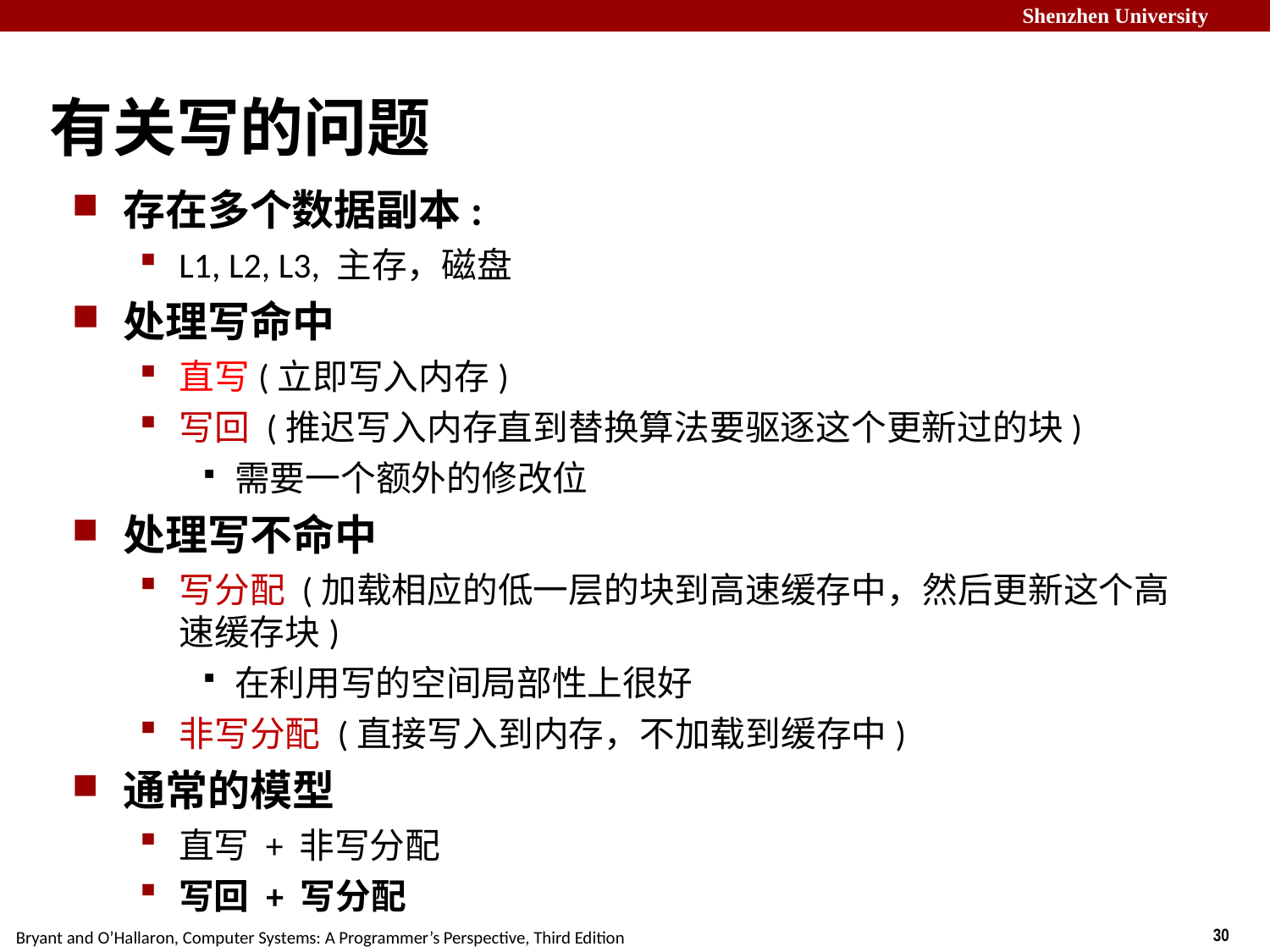

# 有关写的问题
存在多个数据副本:
L1, L2, L3, 主存，磁盘
处理写命中
直写(立即写入内存)
写回 (推迟写入内存直到替换算法要驱逐这个更新过的块)
需要一个额外的修改位
处理写不命中
写分配 (加载相应的低一层的块到高速缓存中，然后更新这个高速缓存块)
在利用写的空间局部性上很好
非写分配 (直接写入到内存，不加载到缓存中)
通常的模型
直写 + 非写分配
写回 + 写分配